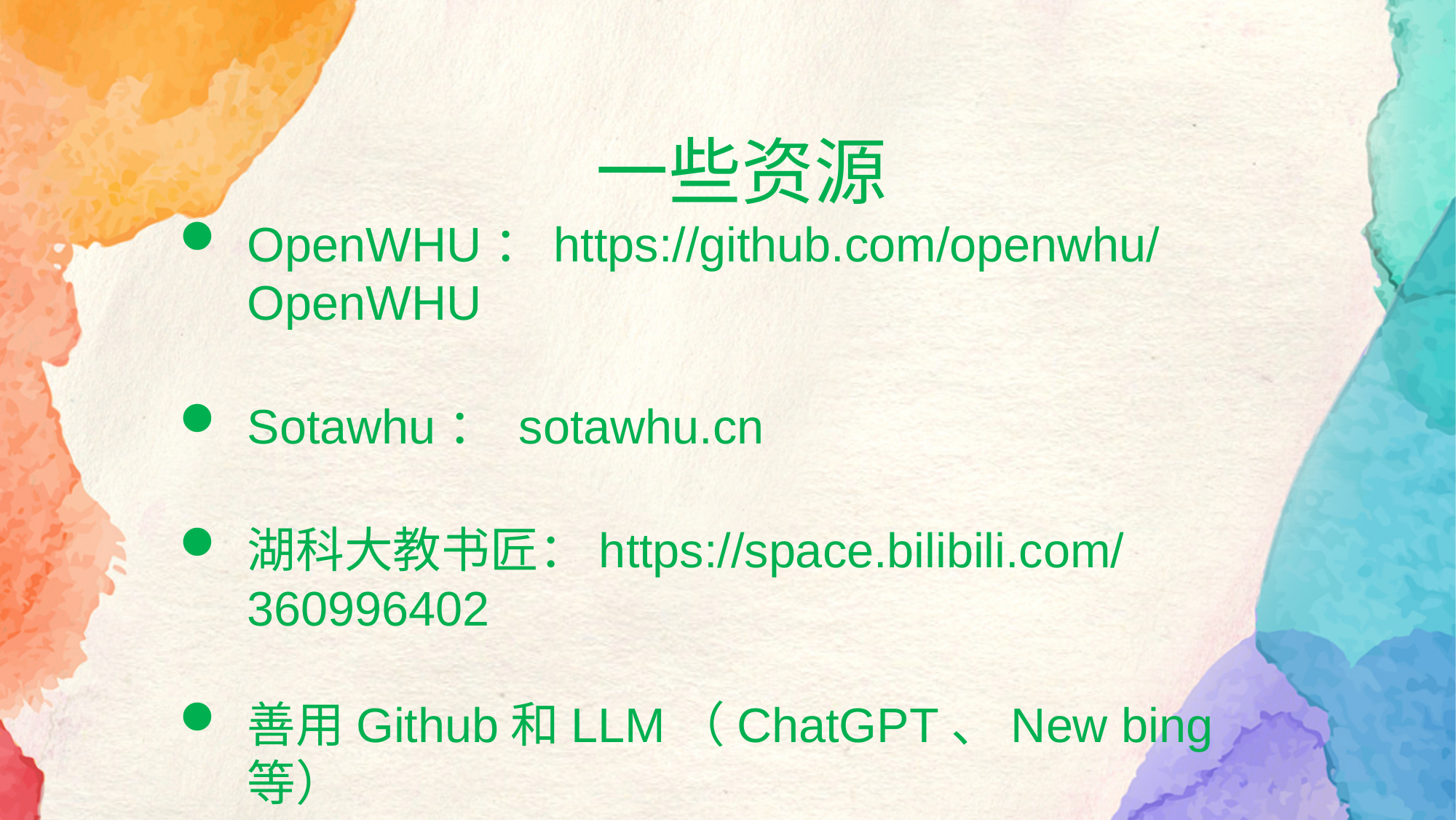

一些资源
OpenWHU：https://github.com/openwhu/OpenWHU

Sotawhu： sotawhu.cn

湖科大教书匠：https://space.bilibili.com/360996402

善用Github和LLM（ChatGPT、New bing等）